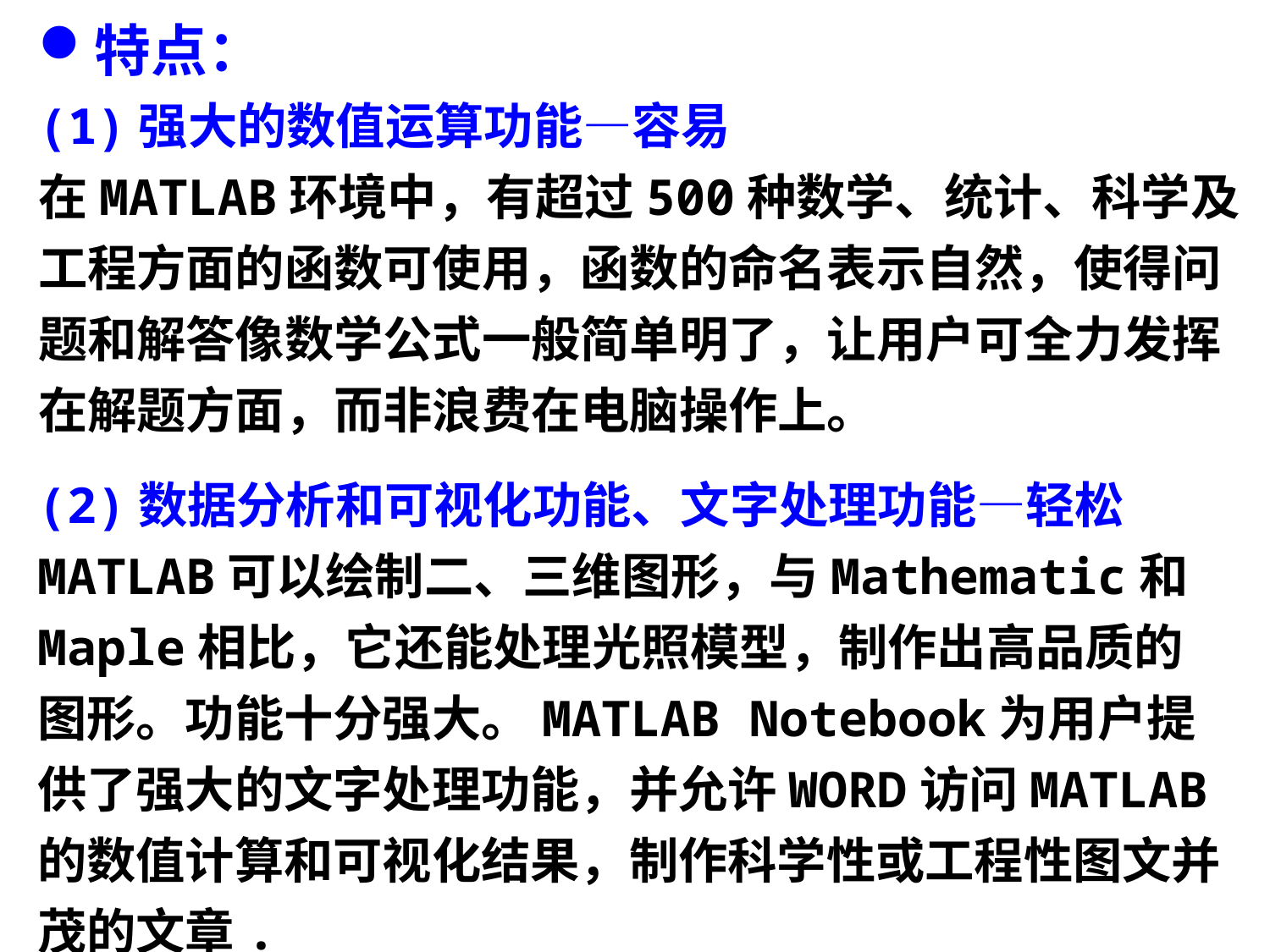

特点：
(1)强大的数值运算功能—容易
在MATLAB环境中，有超过500种数学、统计、科学及工程方面的函数可使用，函数的命名表示自然，使得问题和解答像数学公式一般简单明了，让用户可全力发挥在解题方面，而非浪费在电脑操作上。

(2)数据分析和可视化功能、文字处理功能—轻松
MATLAB可以绘制二、三维图形，与Mathematic和Maple相比，它还能处理光照模型，制作出高品质的图形。功能十分强大。MATLAB Notebook为用户提供了强大的文字处理功能，并允许WORD访问MATLAB的数值计算和可视化结果，制作科学性或工程性图文并茂的文章.